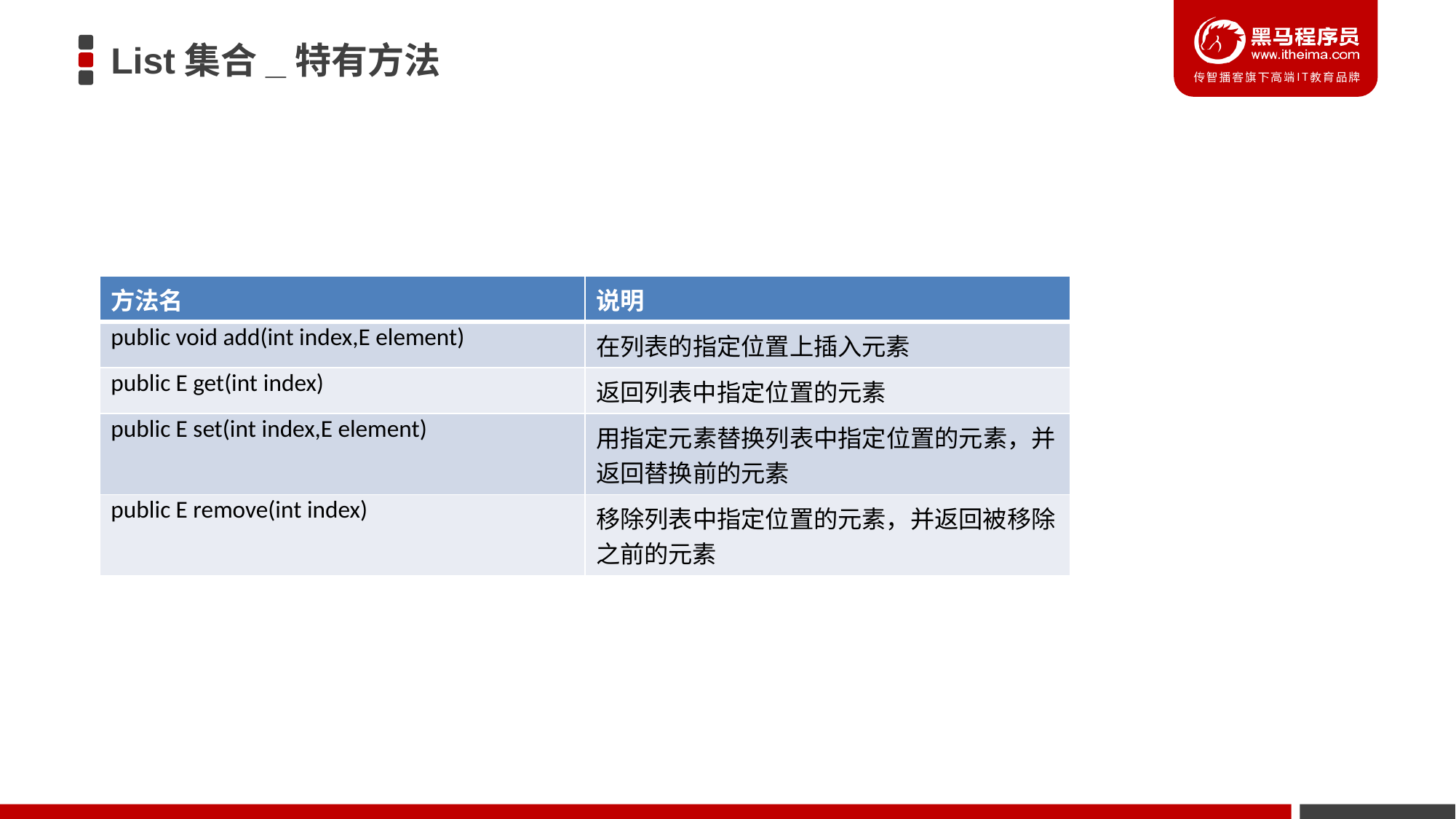

# List集合_特有方法
| 方法名 | 说明 |
| --- | --- |
| public void add(int index,E element) | 在列表的指定位置上插入元素 |
| public E get(int index) | 返回列表中指定位置的元素 |
| public E set(int index,E element) | 用指定元素替换列表中指定位置的元素，并返回替换前的元素 |
| public E remove(int index) | 移除列表中指定位置的元素，并返回被移除之前的元素 |